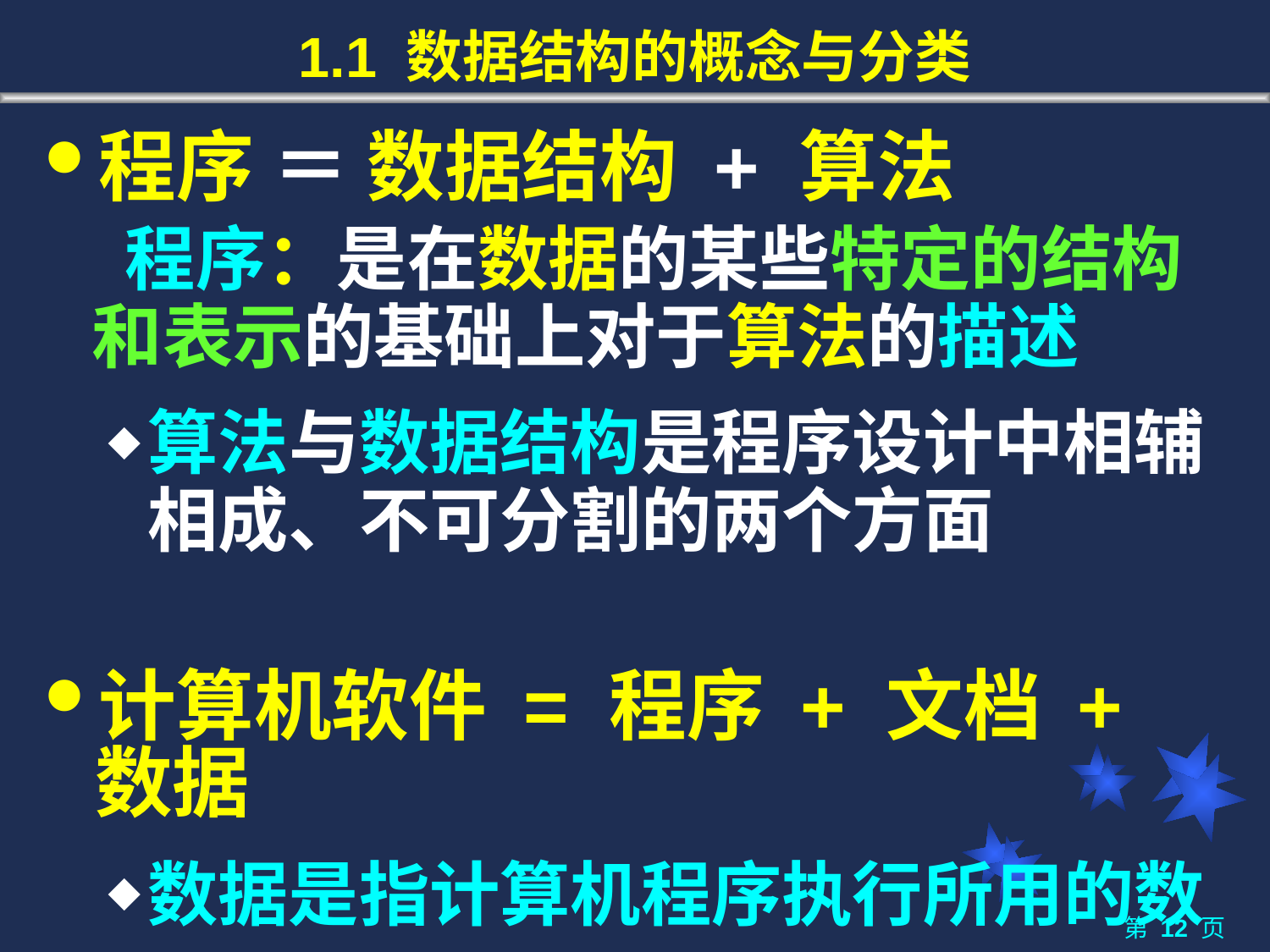

# 1.1 数据结构的概念与分类
程序 ＝ 数据结构 + 算法
	 程序：是在数据的某些特定的结构和表示的基础上对于算法的描述

算法与数据结构是程序设计中相辅相成、不可分割的两个方面

计算机软件 = 程序 + 文档 + 数据
数据是指计算机程序执行所用的数据

第 12 页